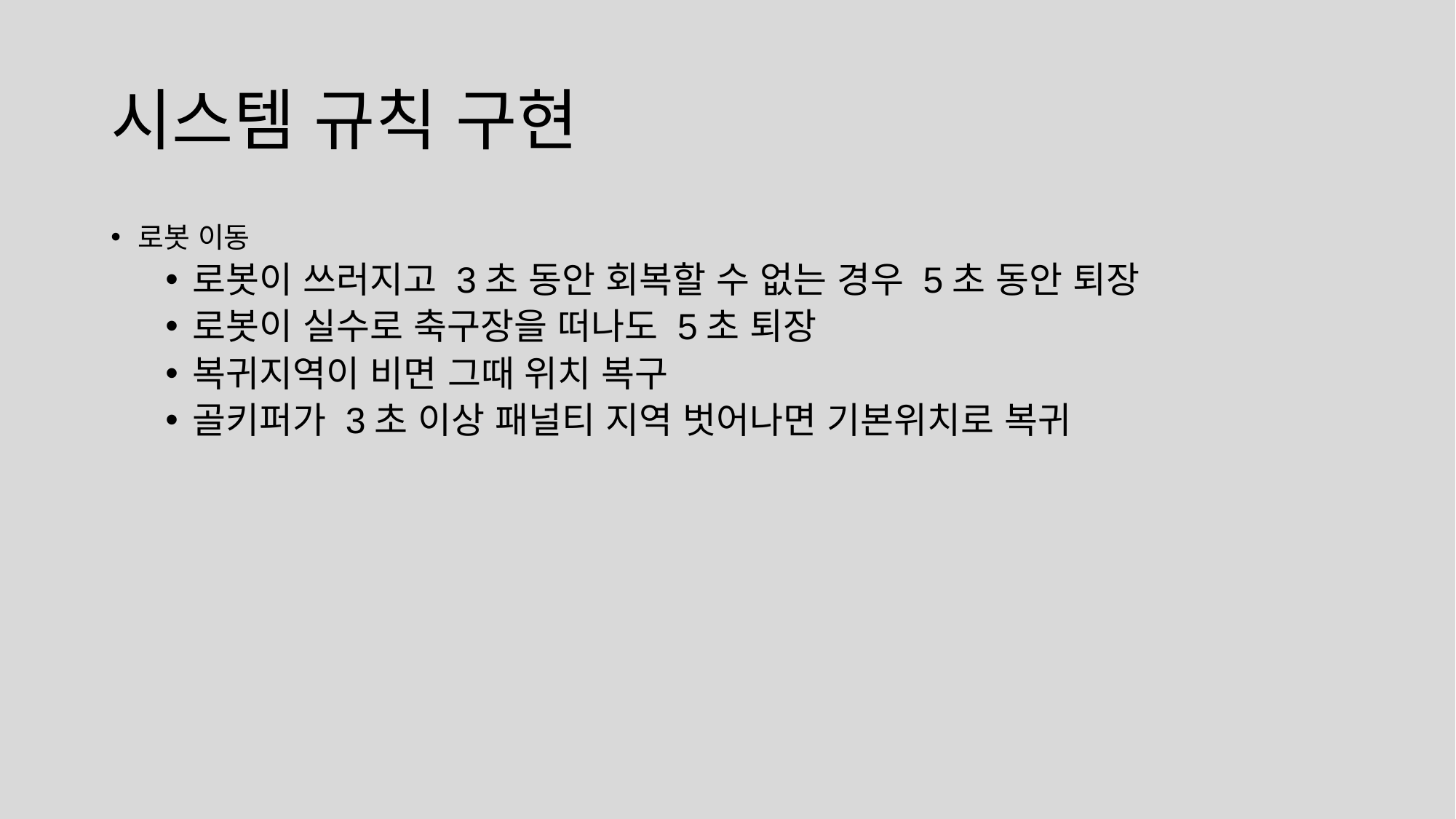

# 시스템 규칙 구현
로봇 이동
로봇이 쓰러지고 3초 동안 회복할 수 없는 경우 5초 동안 퇴장
로봇이 실수로 축구장을 떠나도 5초 퇴장
복귀지역이 비면 그때 위치 복구
골키퍼가 3초 이상 패널티 지역 벗어나면 기본위치로 복귀